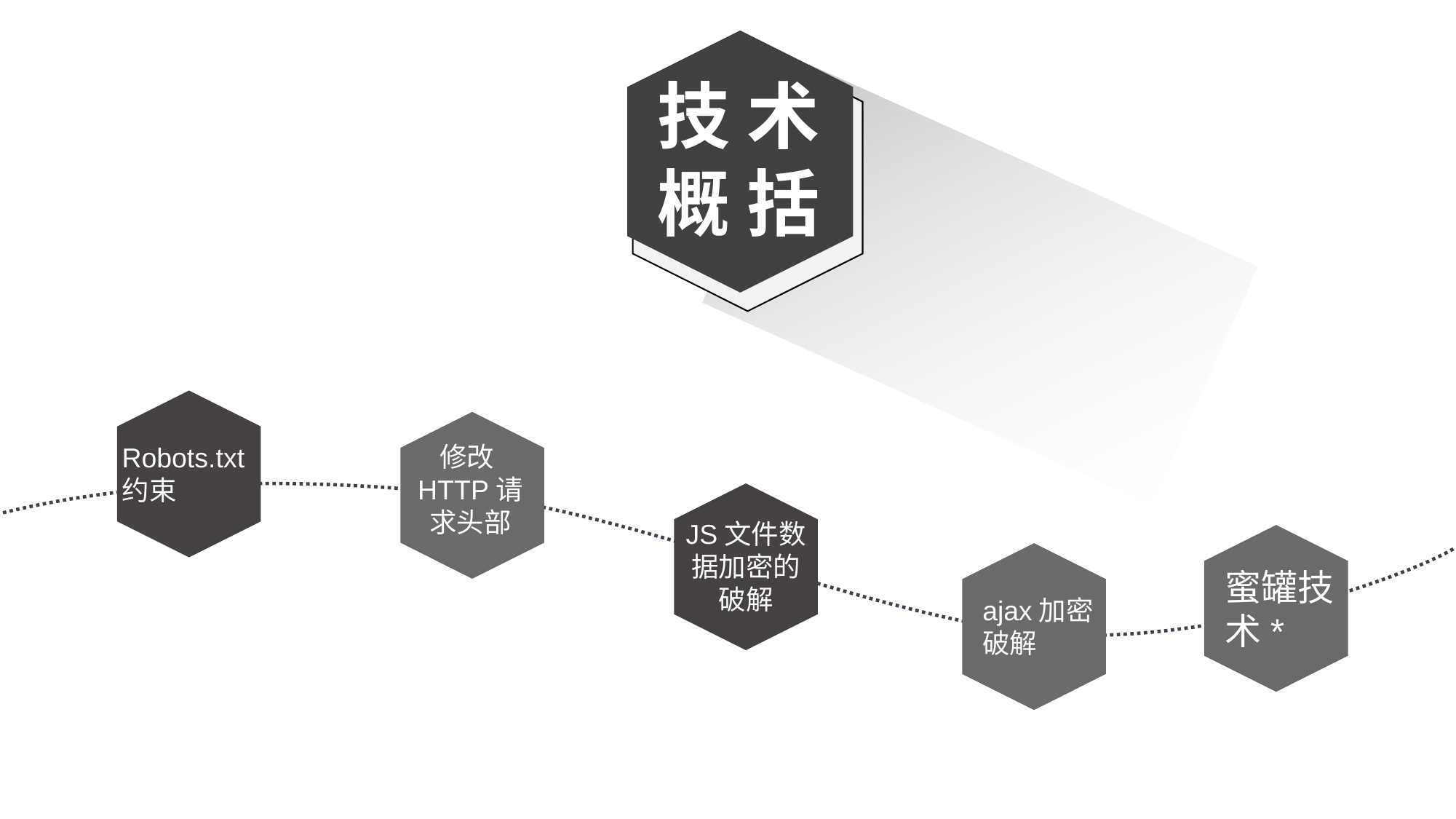

技 术概 括

修改HTTP请求头部
Robots.txt
约束

JS文件数据加密的破解

蜜罐技术*
ajax加密破解